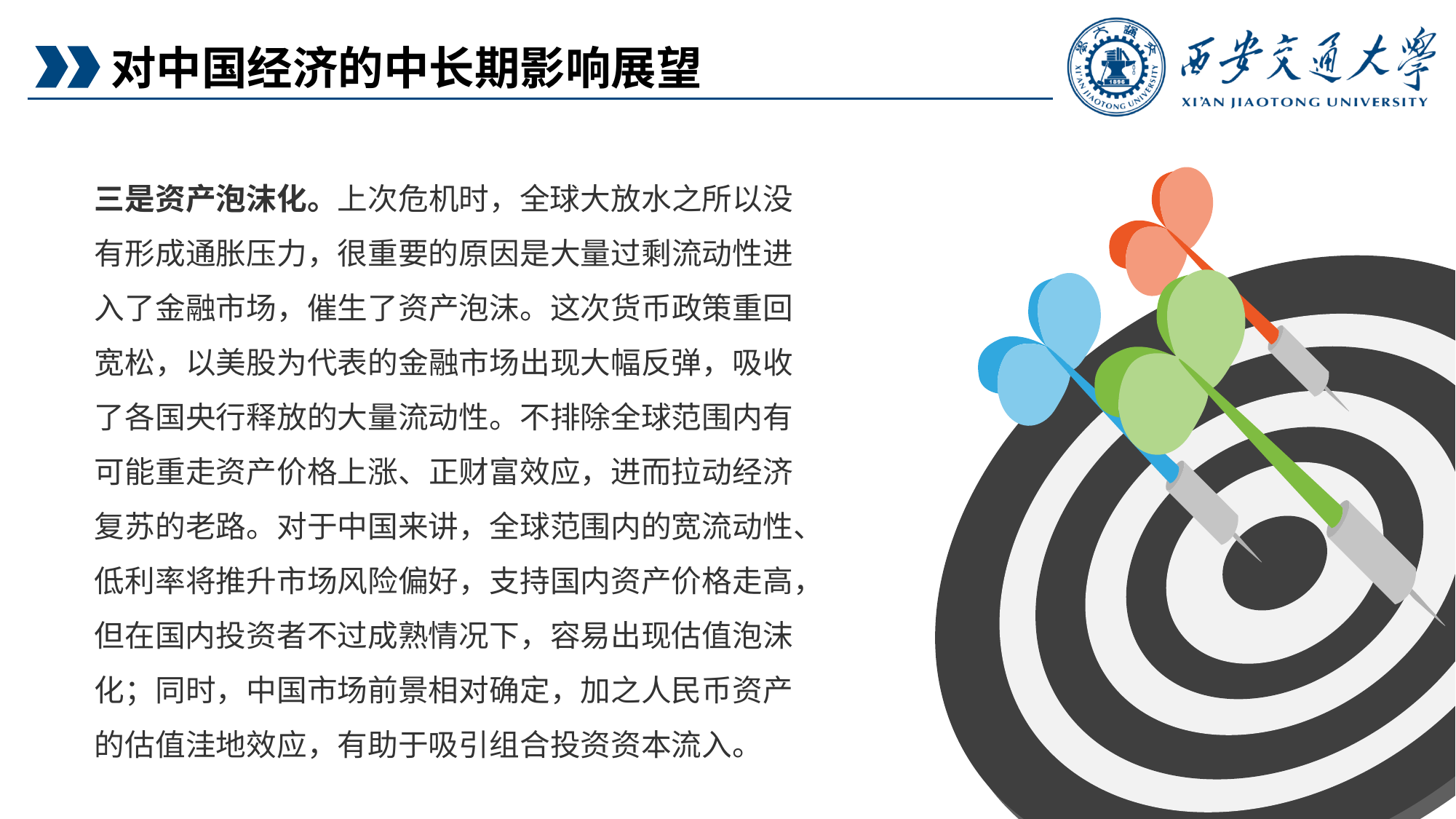

对中国经济的中长期影响展望

三是资产泡沫化。上次危机时，全球大放水之所以没有形成通胀压力，很重要的原因是大量过剩流动性进入了金融市场，催生了资产泡沫。这次货币政策重回宽松，以美股为代表的金融市场出现大幅反弹，吸收了各国央行释放的大量流动性。不排除全球范围内有可能重走资产价格上涨、正财富效应，进而拉动经济复苏的老路。对于中国来讲，全球范围内的宽流动性、低利率将推升市场风险偏好，支持国内资产价格走高，但在国内投资者不过成熟情况下，容易出现估值泡沫化；同时，中国市场前景相对确定，加之人民币资产的估值洼地效应，有助于吸引组合投资资本流入。